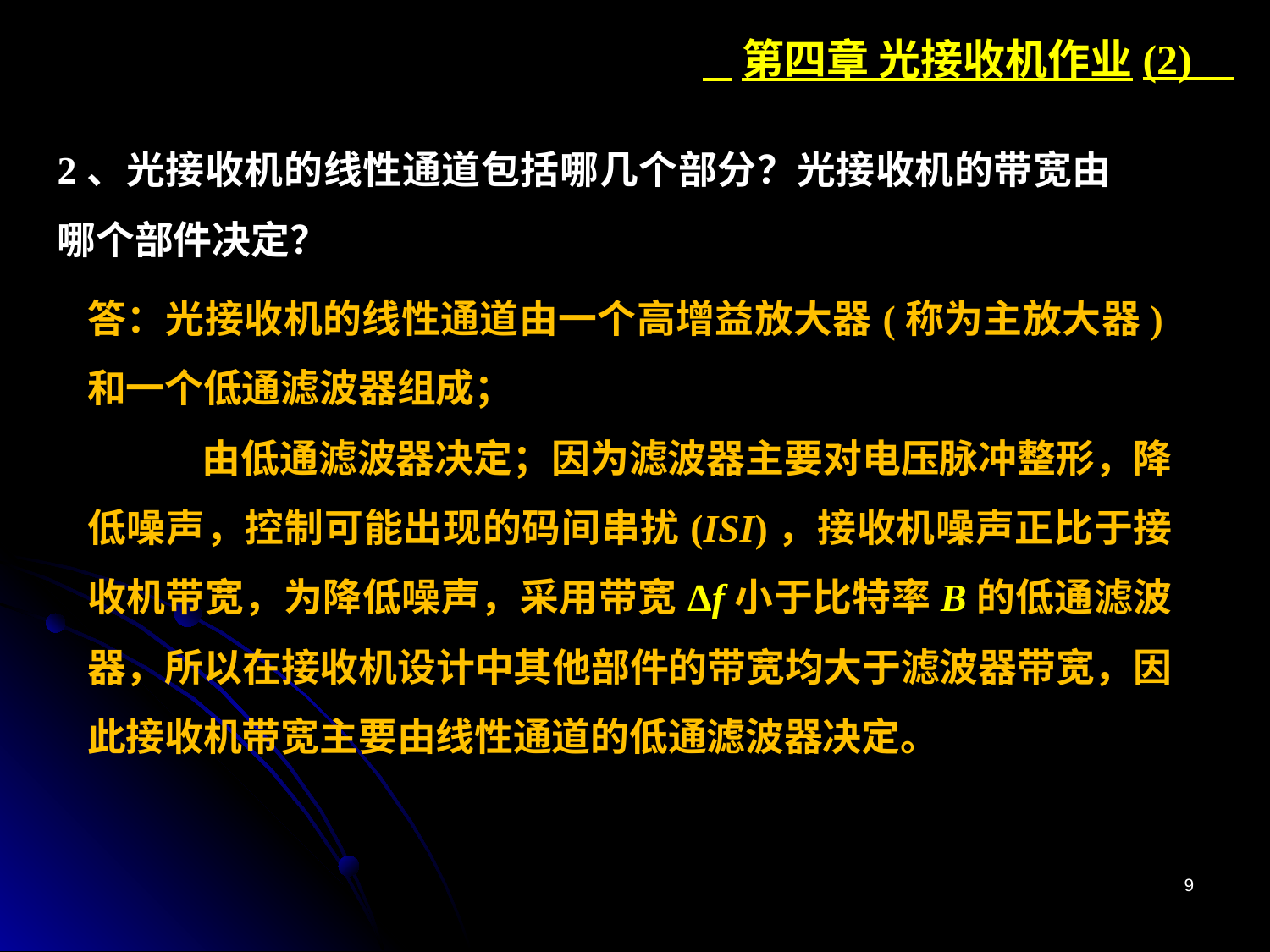

第四章 光接收机作业(2)
2、光接收机的线性通道包括哪几个部分？光接收机的带宽由哪个部件决定？
答：光接收机的线性通道由一个高增益放大器(称为主放大器)和一个低通滤波器组成；
       由低通滤波器决定；因为滤波器主要对电压脉冲整形，降低噪声，控制可能出现的码间串扰(ISI)，接收机噪声正比于接收机带宽，为降低噪声，采用带宽Δf小于比特率B的低通滤波器，所以在接收机设计中其他部件的带宽均大于滤波器带宽，因此接收机带宽主要由线性通道的低通滤波器决定。
9